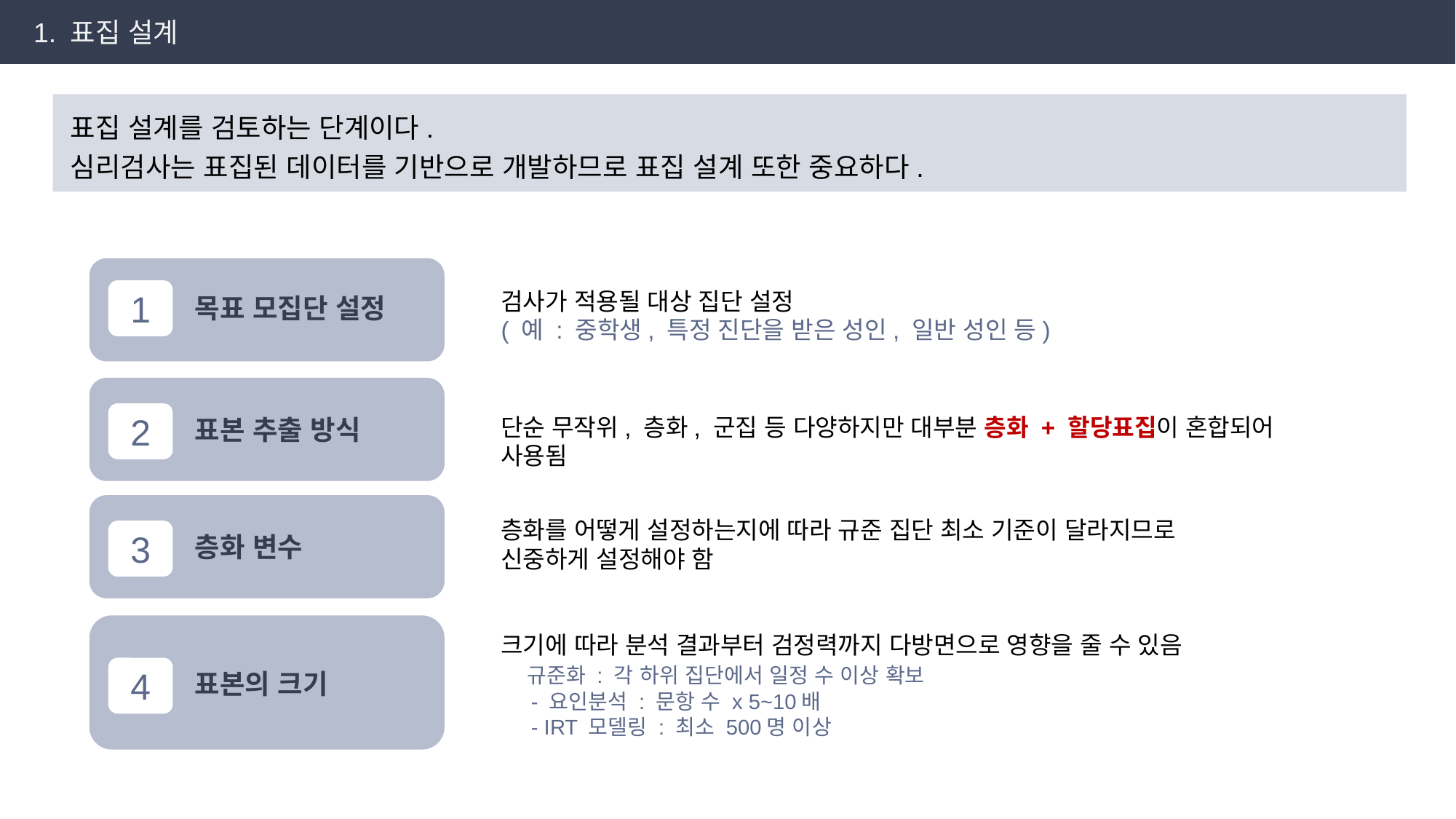

1. 표집 설계

표집 설계를 검토하는 단계이다.
심리검사는 표집된 데이터를 기반으로 개발하므로 표집 설계 또한 중요하다.

1
검사가 적용될 대상 집단 설정
( 예 : 중학생, 특정 진단을 받은 성인, 일반 성인 등)
목표 모집단 설정

2
단순 무작위, 층화, 군집 등 다양하지만 대부분 층화 + 할당표집이 혼합되어 사용됨
표본 추출 방식

층화를 어떻게 설정하는지에 따라 규준 집단 최소 기준이 달라지므로
신중하게 설정해야 함
3
층화 변수

크기에 따라 분석 결과부터 검정력까지 다방면으로 영향을 줄 수 있음
   규준화 : 각 하위 집단에서 일정 수 이상 확보
     - 요인분석 : 문항 수 x 5~10배
     - IRT 모델링 : 최소 500명 이상
4
표본의 크기